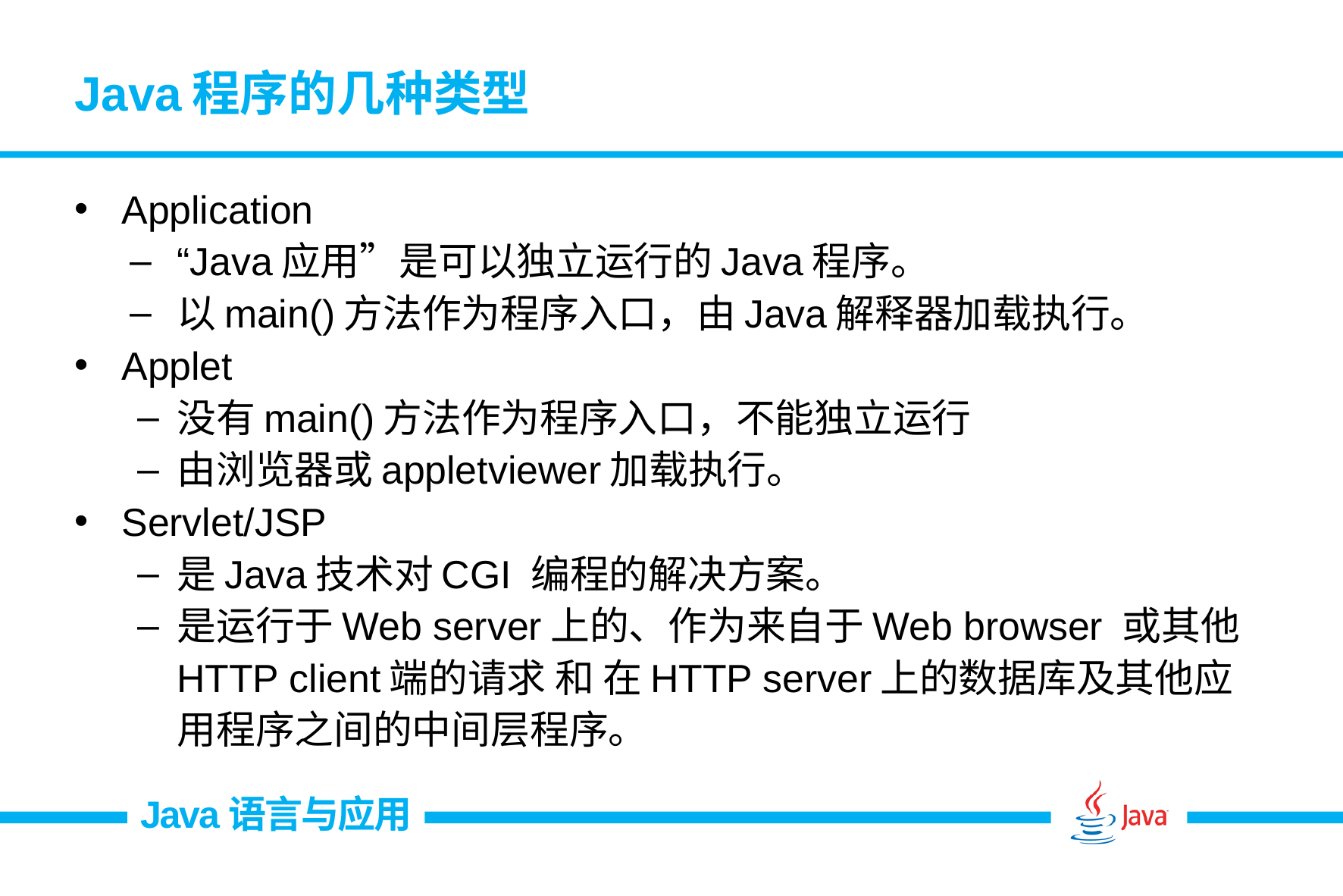

# Java程序的几种类型
Application
“Java应用”是可以独立运行的Java程序。
以main()方法作为程序入口，由Java解释器加载执行。
Applet
没有main()方法作为程序入口，不能独立运行
由浏览器或appletviewer加载执行。
Servlet/JSP
是Java技术对CGI 编程的解决方案。
是运行于Web server上的、作为来自于Web browser 或其他HTTP client端的请求 和 在HTTP server上的数据库及其他应用程序之间的中间层程序。